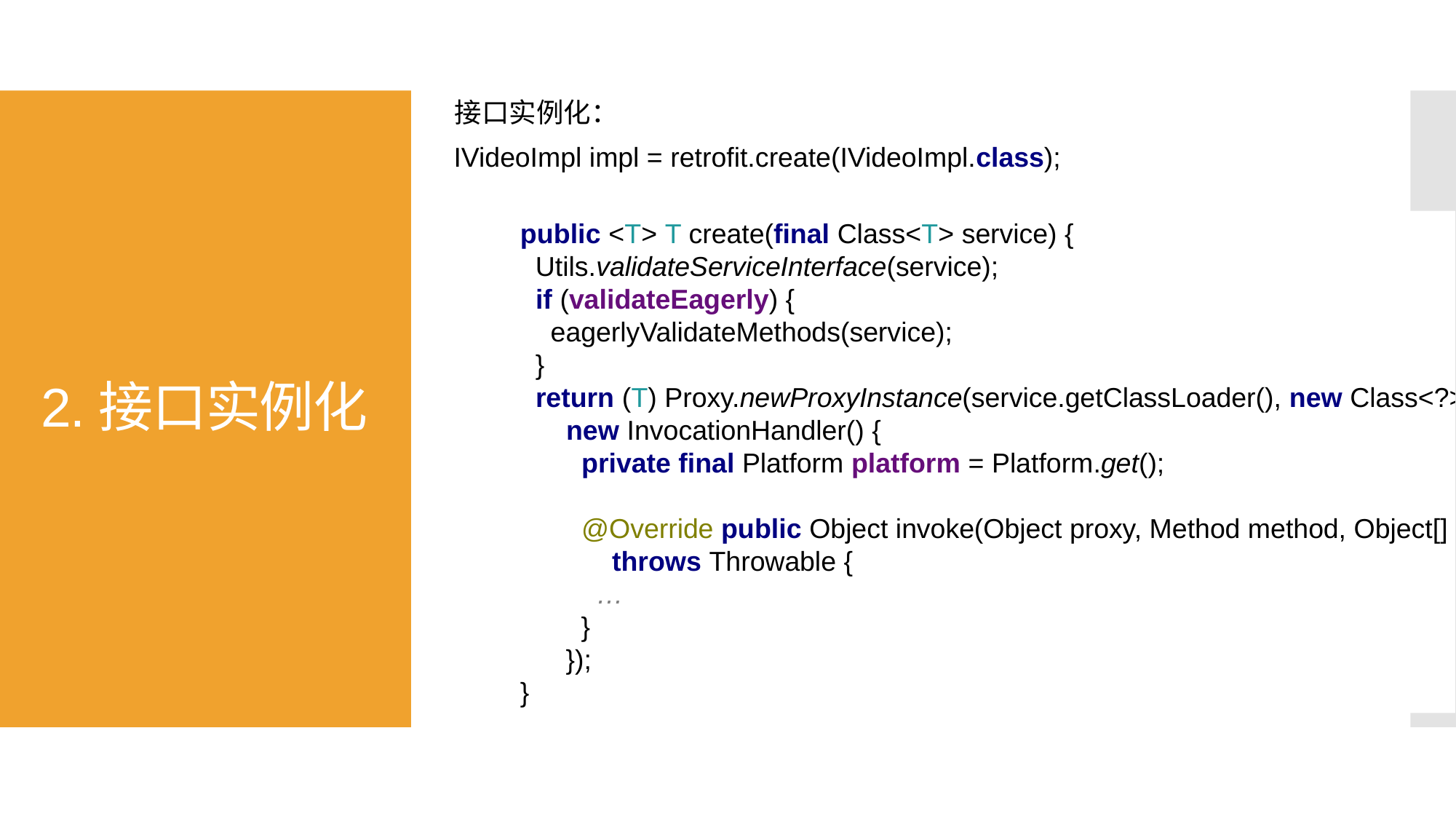

接口实例化：
# 2.接口实例化
IVideoImpl impl = retrofit.create(IVideoImpl.class);
public <T> T create(final Class<T> service) {
  Utils.validateServiceInterface(service);
  if (validateEagerly) {
    eagerlyValidateMethods(service);
  }
  return (T) Proxy.newProxyInstance(service.getClassLoader(), new Class<?>[] { service },
      new InvocationHandler() {
        private final Platform platform = Platform.get();
        @Override public Object invoke(Object proxy, Method method, Object[] args)
            throws Throwable {
          …
        }
      });
}